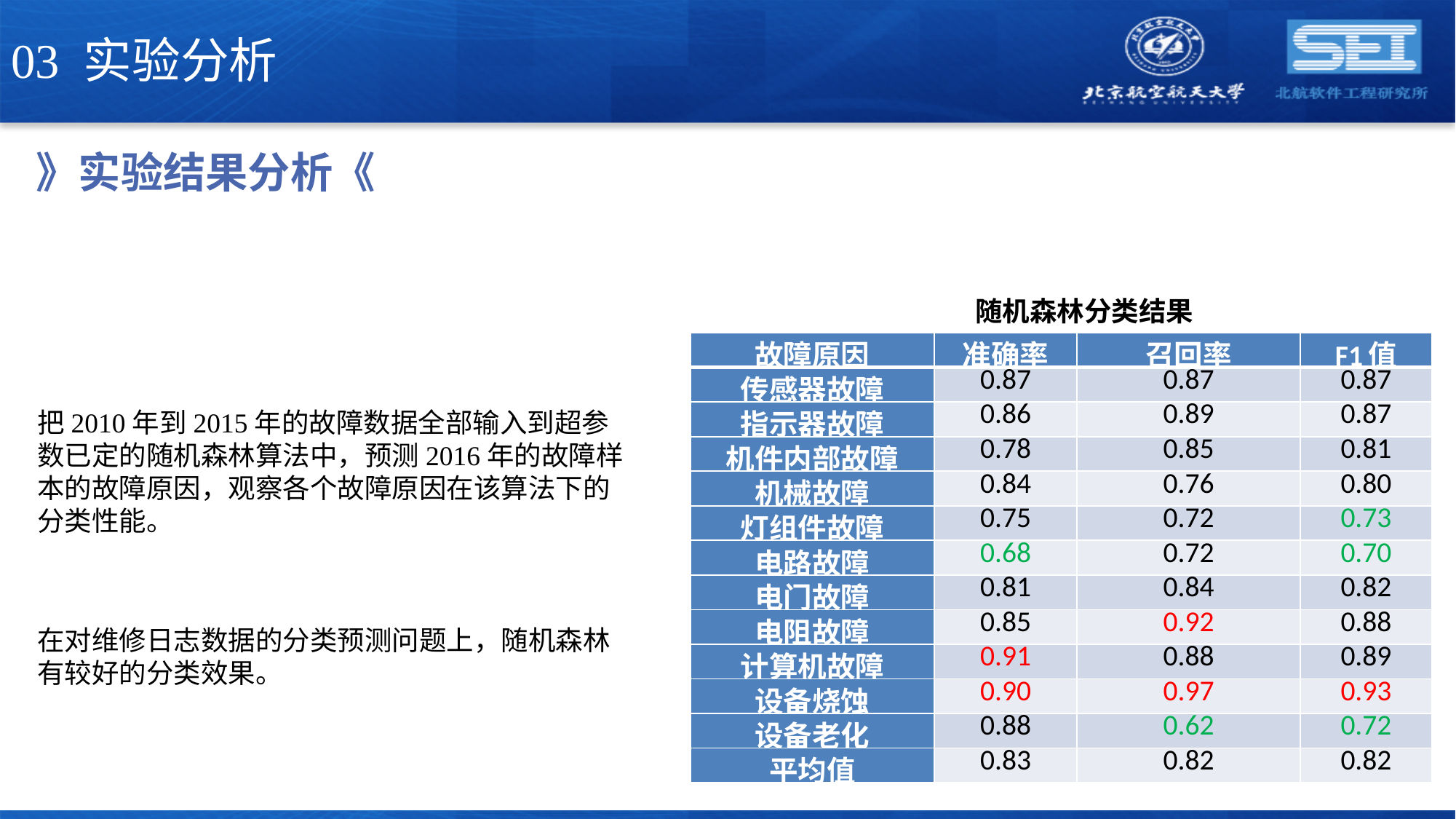

03 实验分析
》实验结果分析《
随机森林分类结果
| 故障原因 | 准确率 | 召回率 | F1值 |
| --- | --- | --- | --- |
| 传感器故障 | 0.87 | 0.87 | 0.87 |
| 指示器故障 | 0.86 | 0.89 | 0.87 |
| 机件内部故障 | 0.78 | 0.85 | 0.81 |
| 机械故障 | 0.84 | 0.76 | 0.80 |
| 灯组件故障 | 0.75 | 0.72 | 0.73 |
| 电路故障 | 0.68 | 0.72 | 0.70 |
| 电门故障 | 0.81 | 0.84 | 0.82 |
| 电阻故障 | 0.85 | 0.92 | 0.88 |
| 计算机故障 | 0.91 | 0.88 | 0.89 |
| 设备烧蚀 | 0.90 | 0.97 | 0.93 |
| 设备老化 | 0.88 | 0.62 | 0.72 |
| 平均值 | 0.83 | 0.82 | 0.82 |
把2010年到2015年的故障数据全部输入到超参数已定的随机森林算法中，预测2016年的故障样本的故障原因，观察各个故障原因在该算法下的分类性能。
在对维修日志数据的分类预测问题上，随机森林有较好的分类效果。